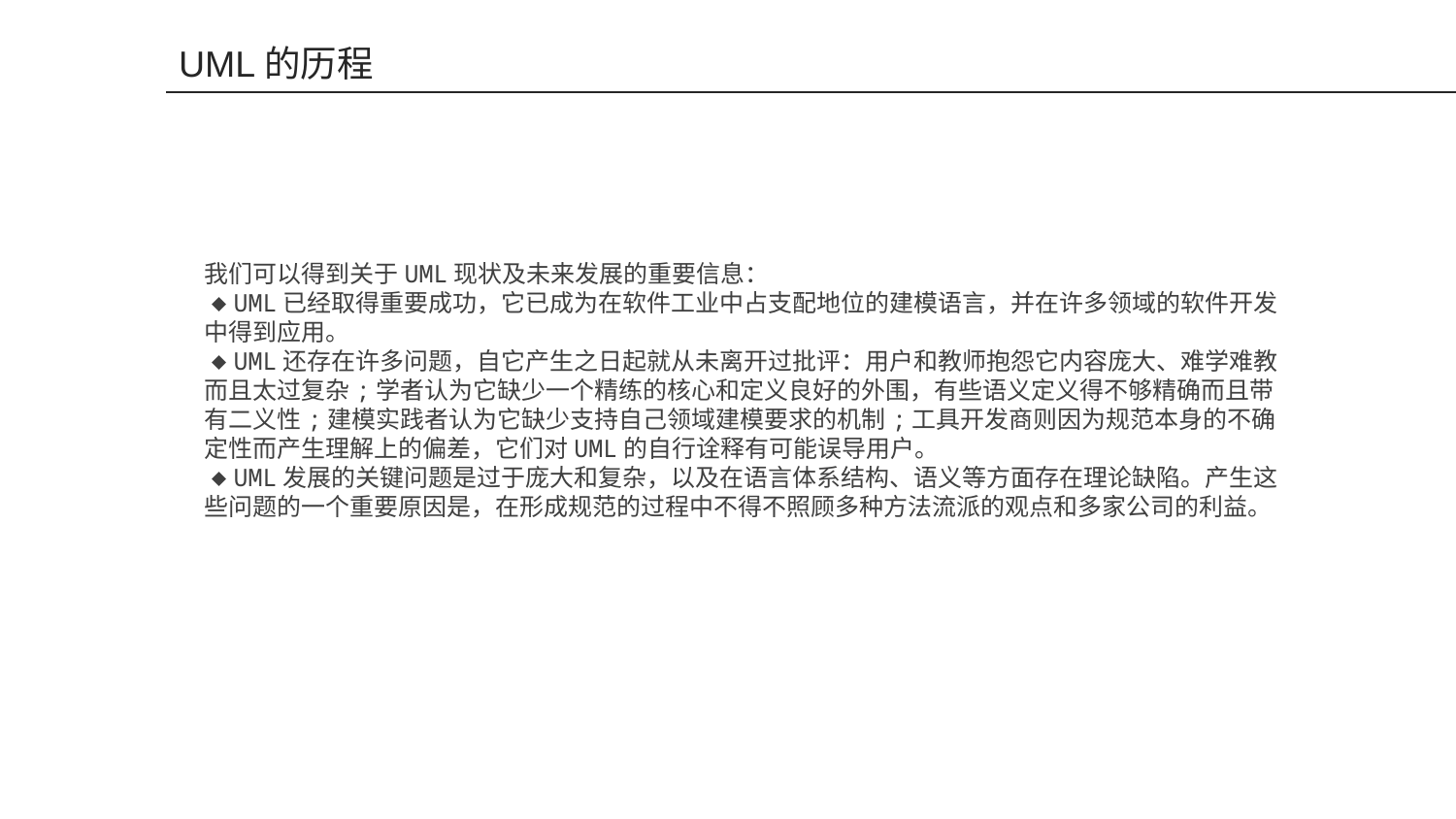

UML的历程
我们可以得到关于UML现状及未来发展的重要信息：
◆UML已经取得重要成功，它已成为在软件工业中占支配地位的建模语言，并在许多领域的软件开发中得到应用。
◆UML还存在许多问题，自它产生之日起就从未离开过批评：用户和教师抱怨它内容庞大、难学难教而且太过复杂;学者认为它缺少一个精练的核心和定义良好的外围，有些语义定义得不够精确而且带有二义性;建模实践者认为它缺少支持自己领域建模要求的机制;工具开发商则因为规范本身的不确定性而产生理解上的偏差，它们对UML的自行诠释有可能误导用户。
◆UML发展的关键问题是过于庞大和复杂，以及在语言体系结构、语义等方面存在理论缺陷。产生这些问题的一个重要原因是，在形成规范的过程中不得不照顾多种方法流派的观点和多家公司的利益。